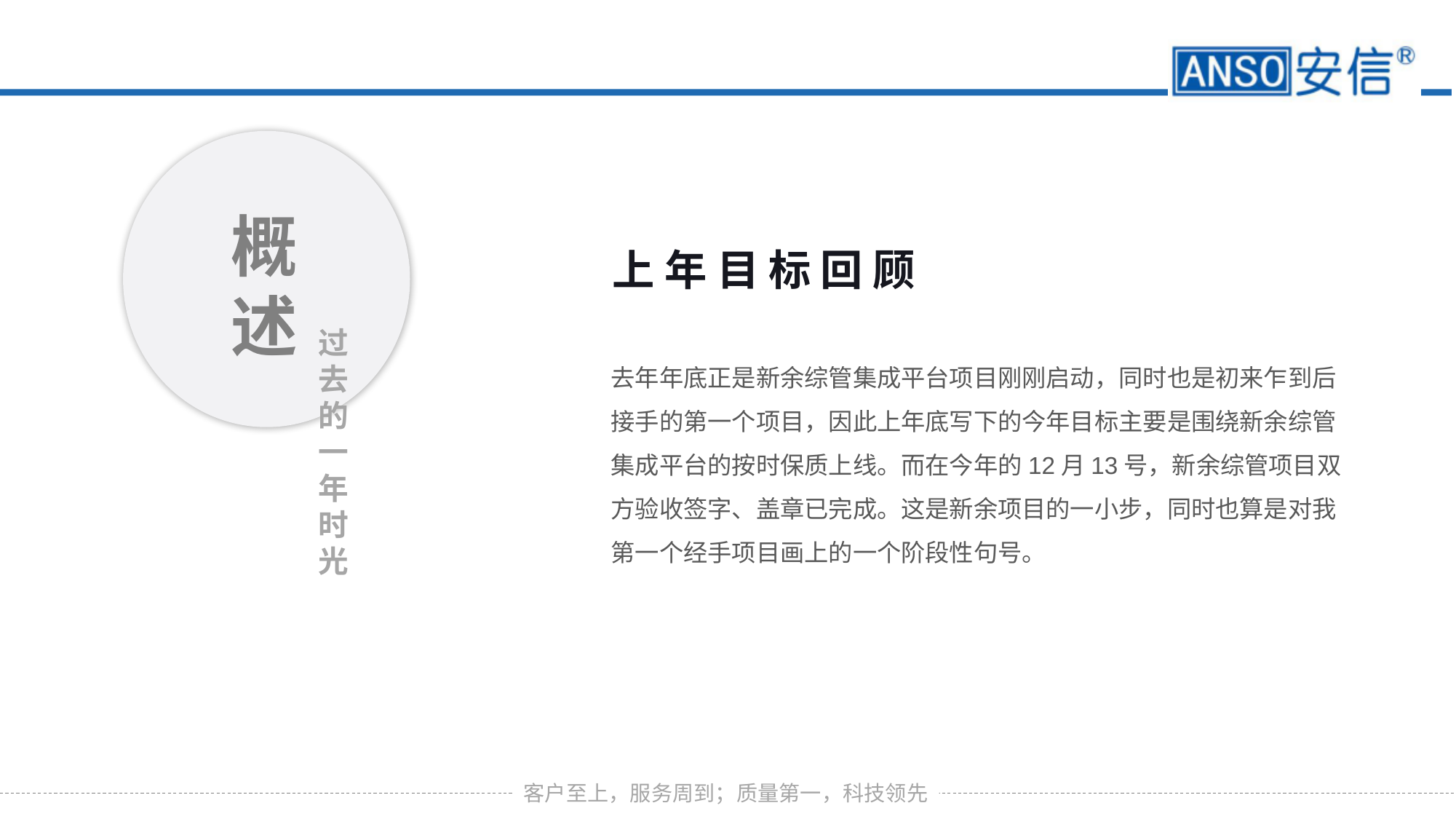

概述
过去的一年
时光
上 年 目 标 回 顾
去年年底正是新余综管集成平台项目刚刚启动，同时也是初来乍到后接手的第一个项目，因此上年底写下的今年目标主要是围绕新余综管集成平台的按时保质上线。而在今年的12月13号，新余综管项目双方验收签字、盖章已完成。这是新余项目的一小步，同时也算是对我第一个经手项目画上的一个阶段性句号。
4